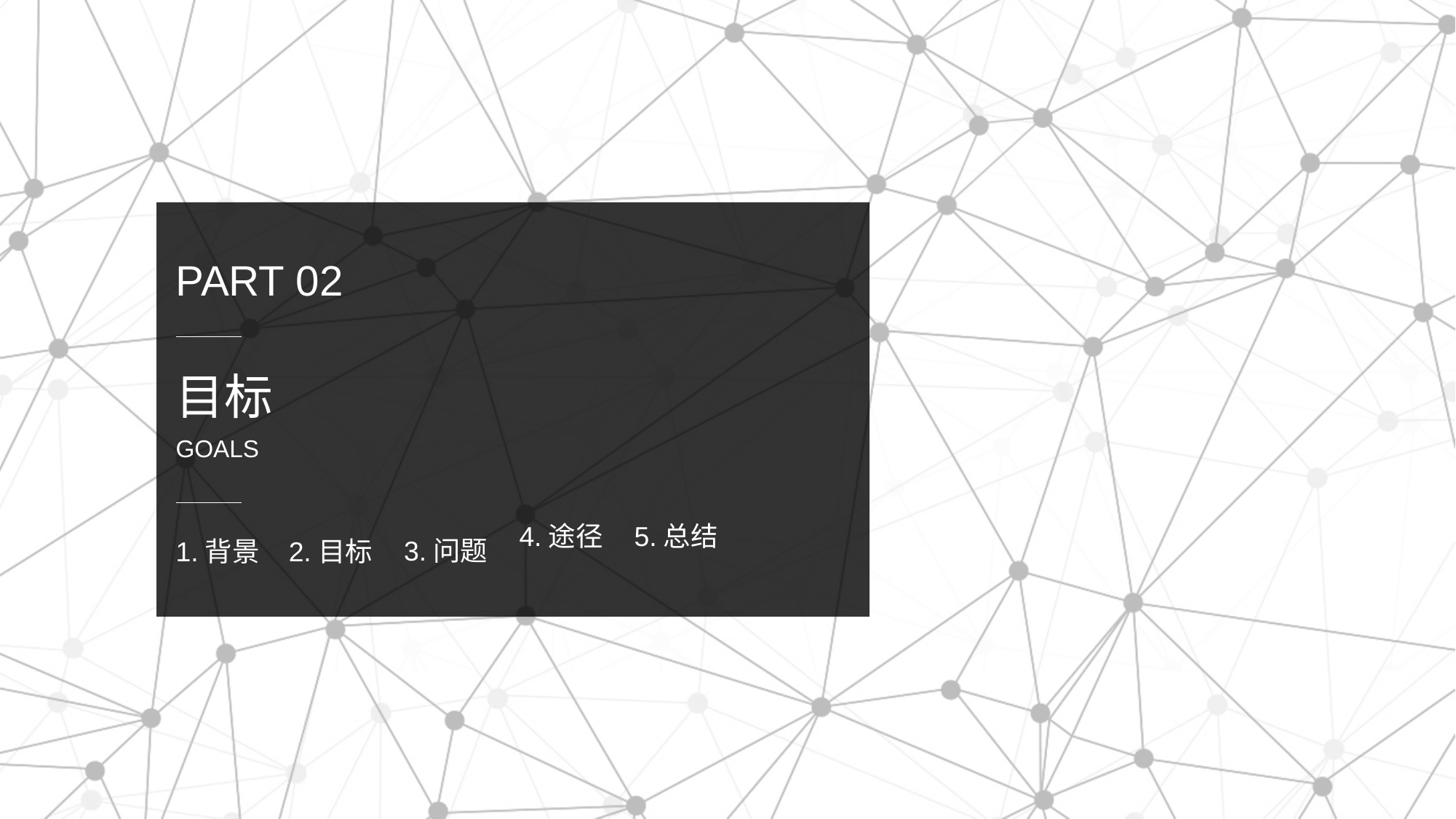

PART 02
目标
GOALS
4.途径    5.总结
3.问题
2.目标
1.背景